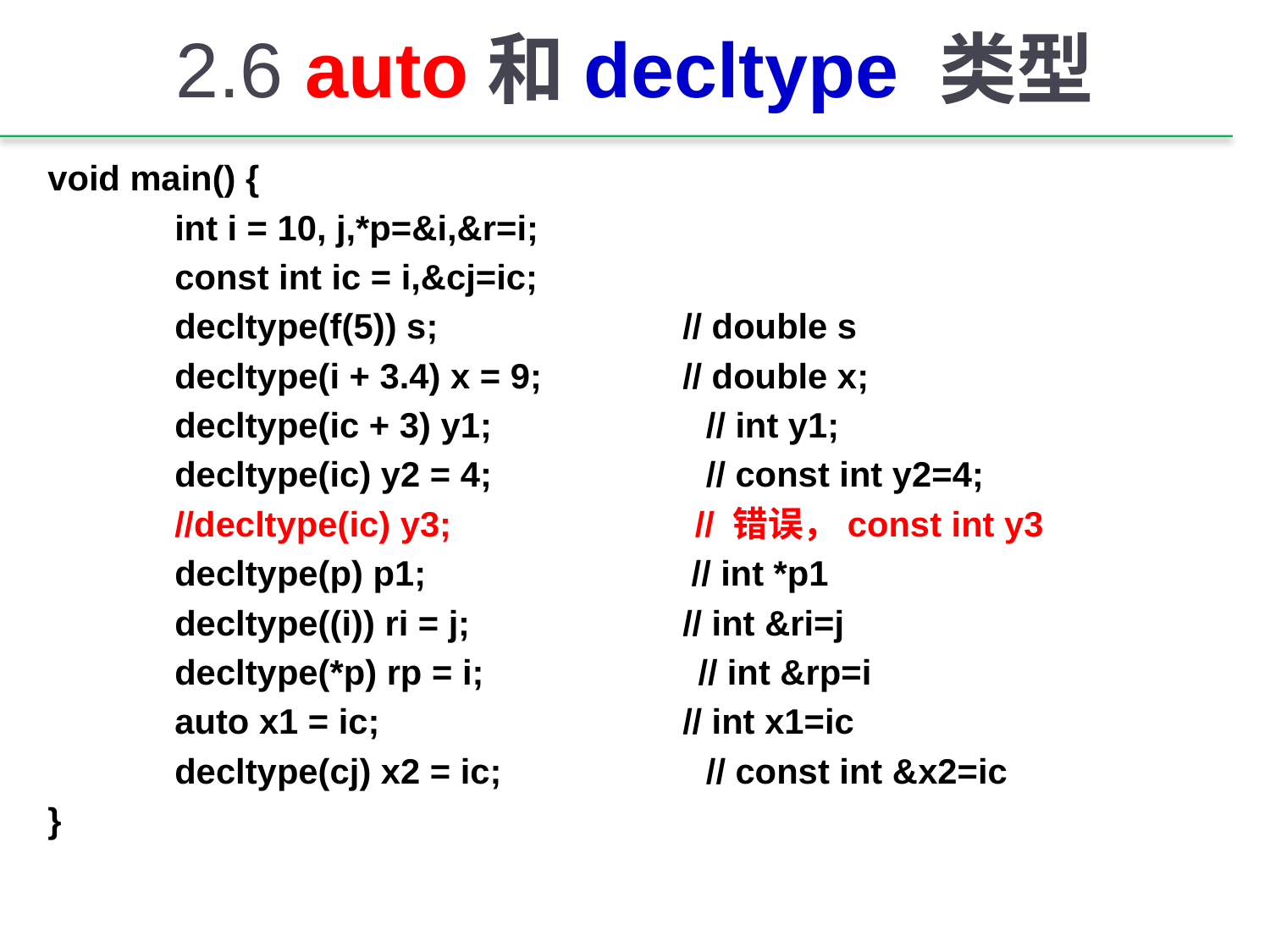

# 2.6 auto和decltype 类型
void main() {
	int i = 10, j,*p=&i,&r=i;
	const int ic = i,&cj=ic;
	decltype(f(5)) s;		// double s
	decltype(i + 3.4) x = 9;		// double x;
	decltype(ic + 3) y1;                      // int y1;
	decltype(ic) y2 = 4;                      // const int y2=4;
	//decltype(ic) y3;                         // 错误，const int y3
	decltype(p) p1;	                           // int *p1
	decltype((i)) ri = j;                     	// int &ri=j
	decltype(*p) rp = i;                      // int &rp=i
	auto x1 = ic;                              	// int x1=ic
	decltype(cj) x2 = ic;                     // const int &x2=ic
}